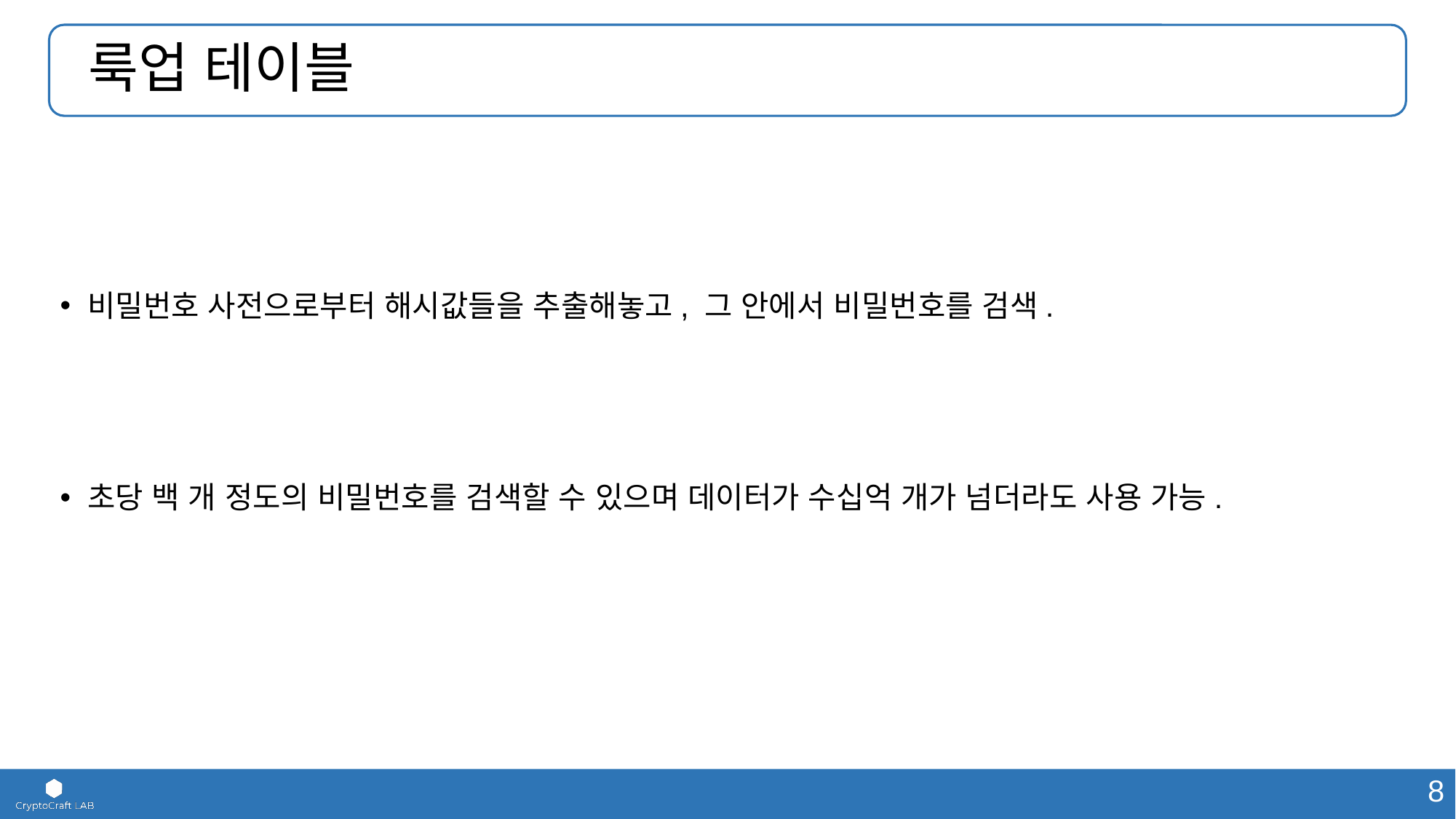

# 룩업 테이블

비밀번호 사전으로부터 해시값들을 추출해놓고, 그 안에서 비밀번호를 검색.

초당 백 개 정도의 비밀번호를 검색할 수 있으며 데이터가 수십억 개가 넘더라도 사용 가능.